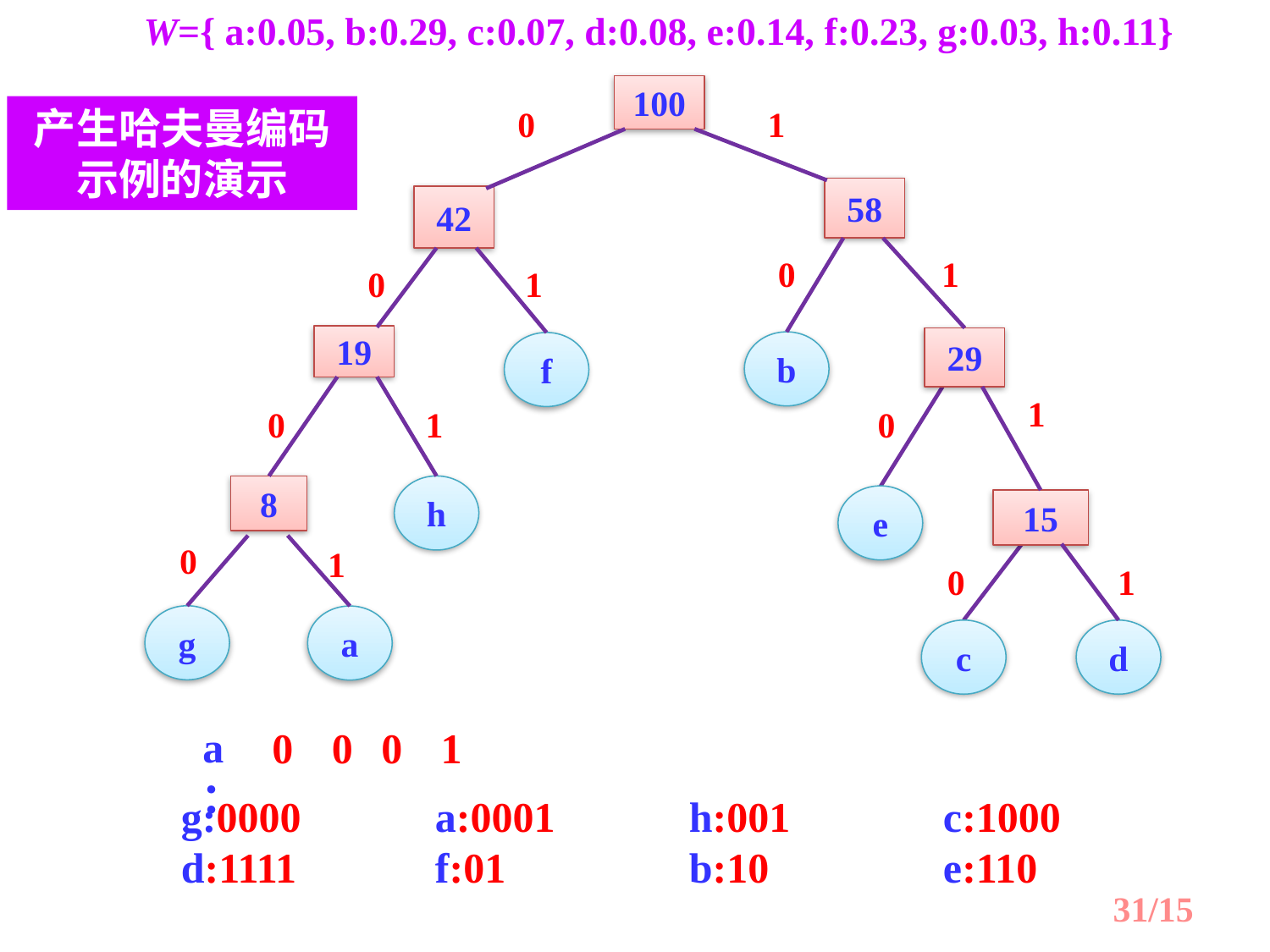

W={ a:0.05, b:0.29, c:0.07, d:0.08, e:0.14, f:0.23, g:0.03, h:0.11}
100
产生哈夫曼编码示例的演示
0
1
58
42
0
1
0
1
19
29
b
f
1
0
1
0
8
h
e
15
0
1
0
1
g
a
c
d
a：
0
0
0
1
g:0000		a:0001		h:001		c:1000
d:1111		f:01      	b:10     	e:110
31/15